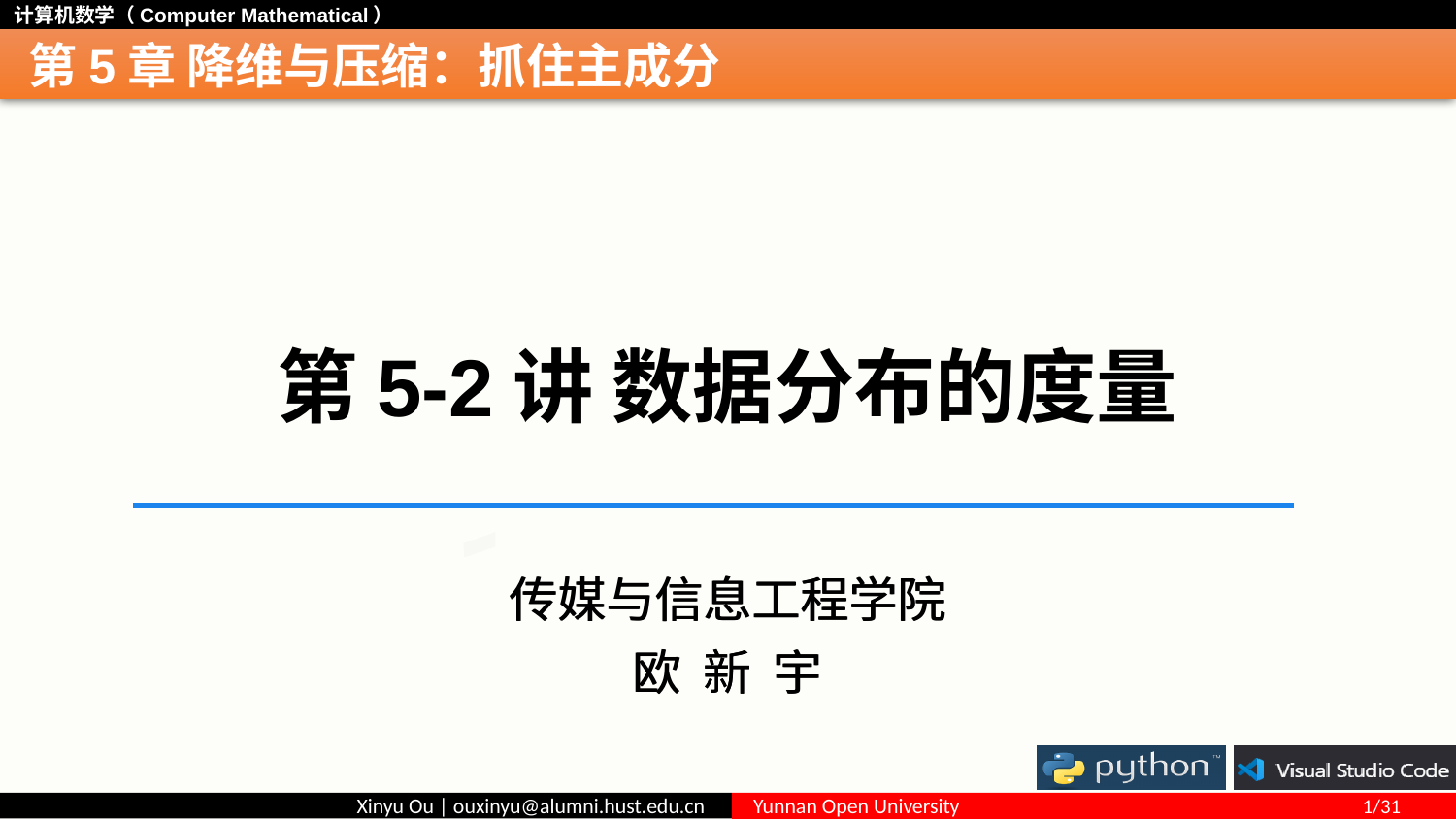

# 第5章 降维与压缩：抓住主成分
第5-2讲 数据分布的度量

传媒与信息工程学院
欧  新  宇